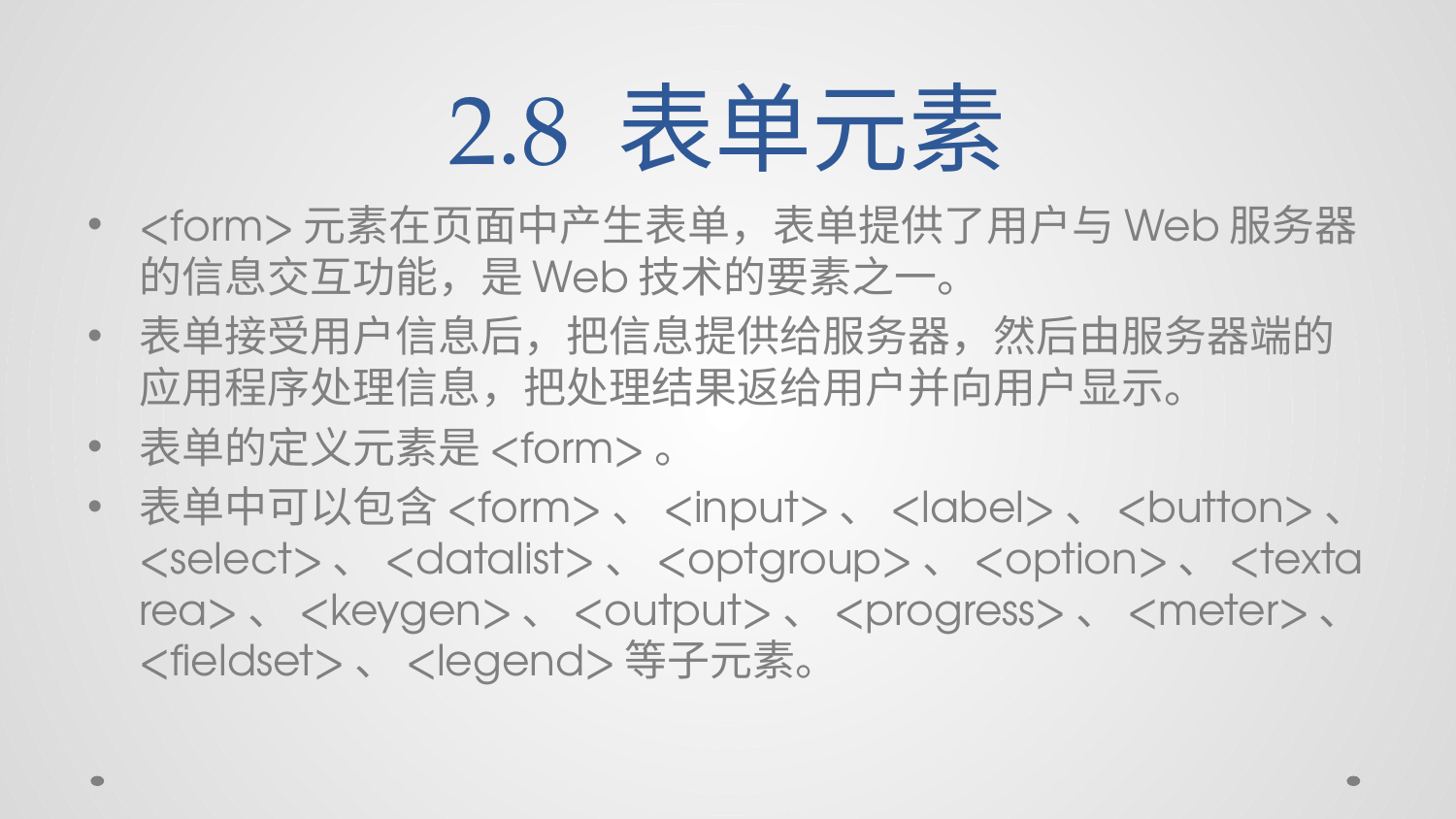

# 2.8 表单元素
<form>元素在页面中产生表单，表单提供了用户与Web服务器的信息交互功能，是Web技术的要素之一。
表单接受用户信息后，把信息提供给服务器，然后由服务器端的应用程序处理信息，把处理结果返给用户并向用户显示。
表单的定义元素是<form>。
表单中可以包含<form>、<input>、<label>、<button>、<select>、<datalist>、<optgroup>、<option>、<textarea>、<keygen>、<output>、<progress>、<meter>、<fieldset>、<legend>等子元素。